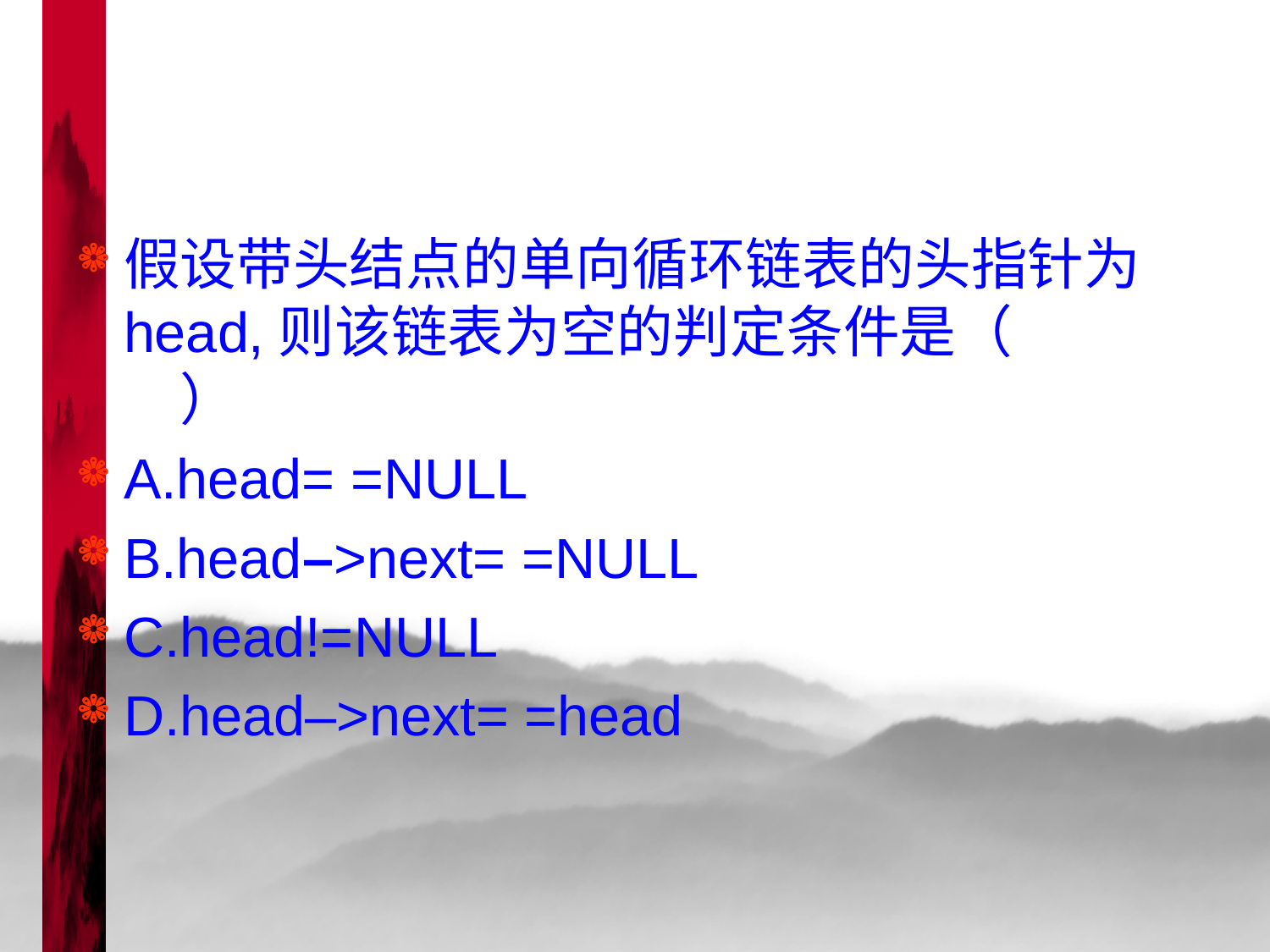

#
假设带头结点的单向循环链表的头指针为head,则该链表为空的判定条件是（　　　）
A.head= =NULL
B.head–>next= =NULL
C.head!=NULL
D.head–>next= =head